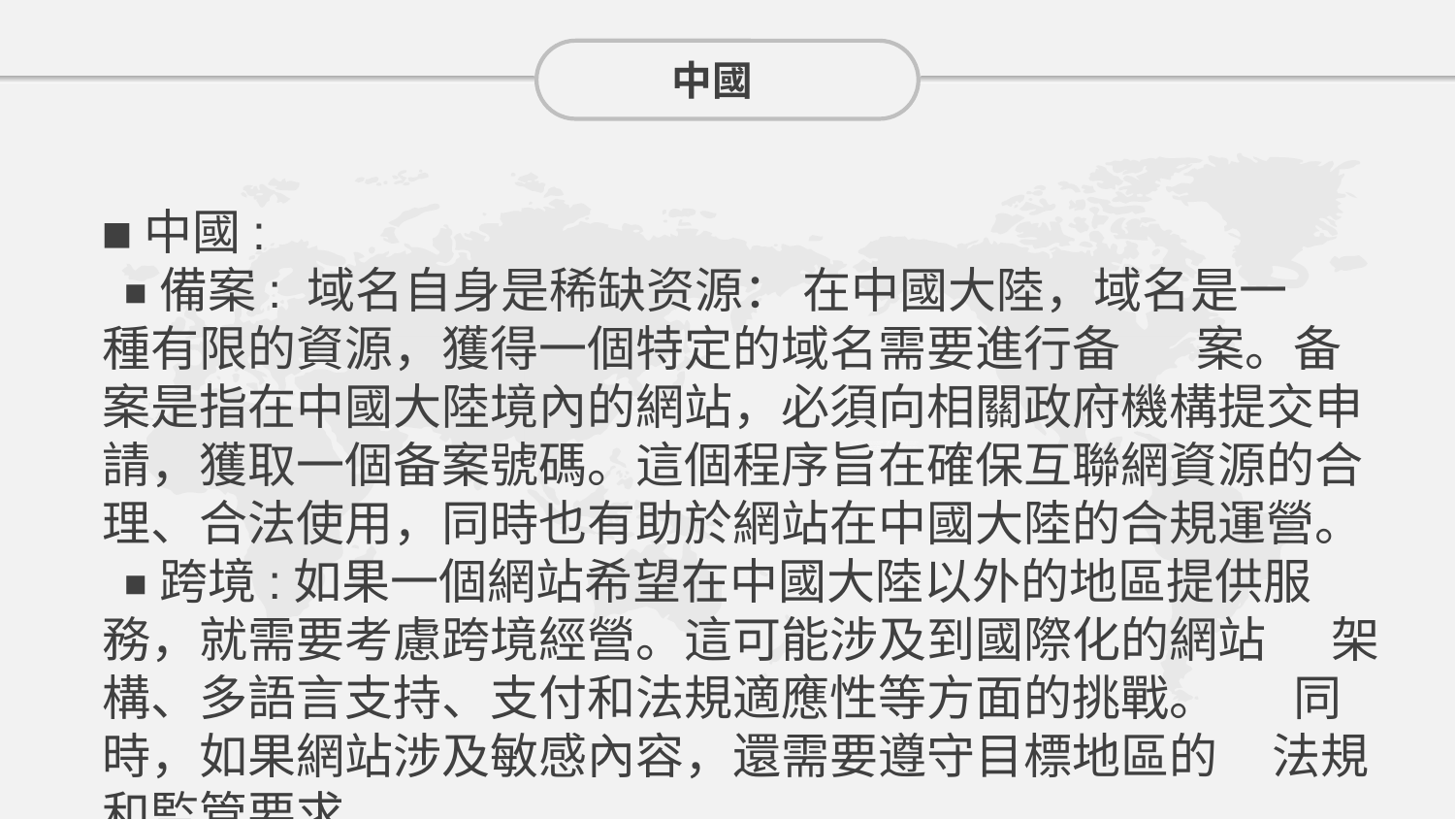

中國

◼️中國:
  ◾備案: 域名自身是稀缺资源： 在中國大陸，域名是一      種有限的資源，獲得一個特定的域名需要進行备       案。备案是指在中國大陸境內的網站，必須向相關政府機構提交申請，獲取一個备案號碼。這個程序旨在確保互聯網資源的合理、合法使用，同時也有助於網站在中國大陸的合規運營。
  ◾跨境:如果一個網站希望在中國大陸以外的地區提供服      務，就需要考慮跨境經營。這可能涉及到國際化的網站      架構、多語言支持、支付和法規適應性等方面的挑戰。       同時，如果網站涉及敏感內容，還需要遵守目標地區的     法規和監管要求。